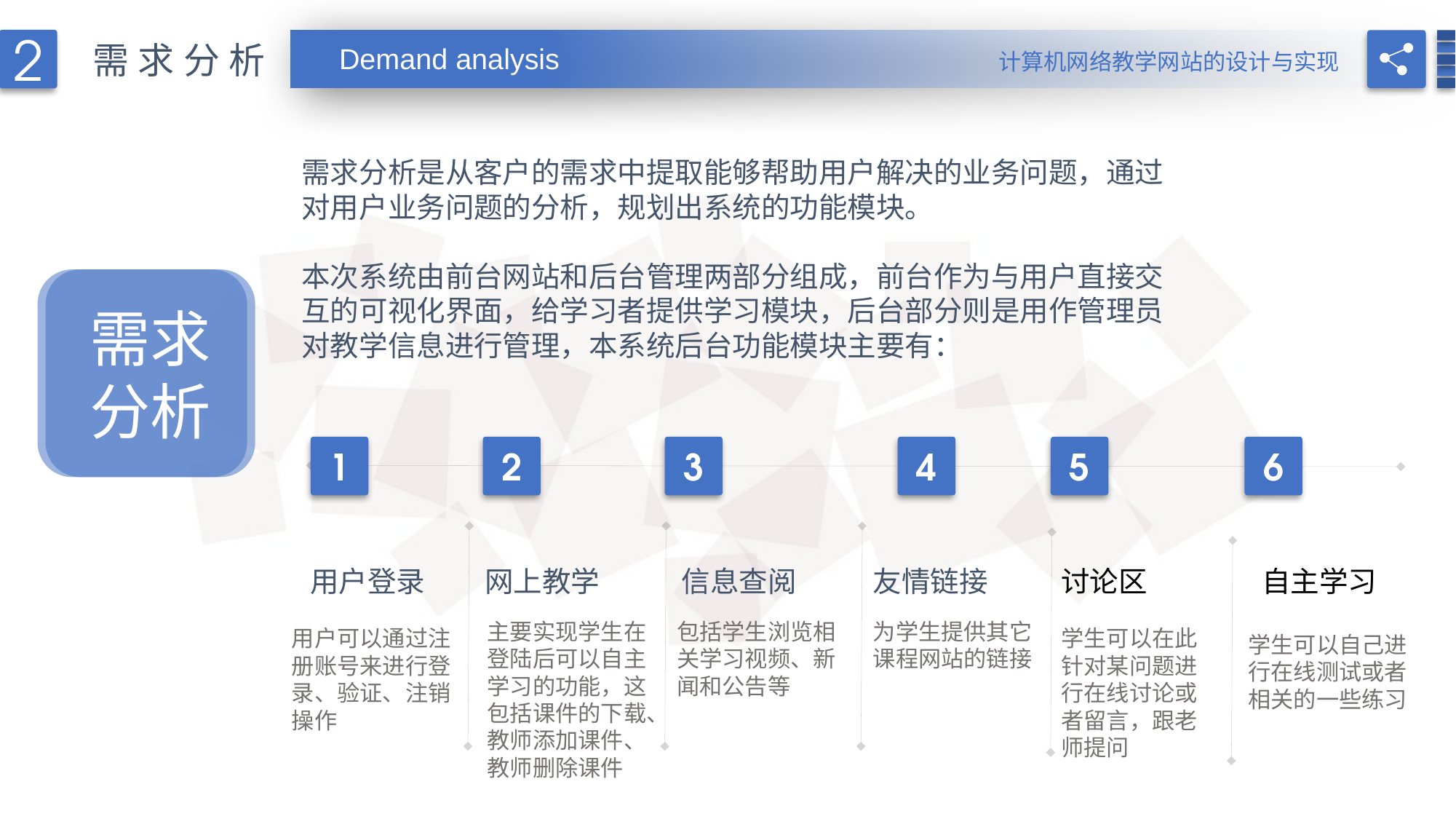

2

计算机网络教学网站的设计与实现

需求分析
Demand analysis
需求分析是从客户的需求中提取能够帮助用户解决的业务问题，通过对用户业务问题的分析，规划出系统的功能模块。

本次系统由前台网站和后台管理两部分组成，前台作为与用户直接交互的可视化界面，给学习者提供学习模块，后台部分则是用作管理员对教学信息进行管理，本系统后台功能模块主要有：

需求分析
1
2
3
4
5
6

用户登录
网上教学
信息查阅
友情链接
讨论区
自主学习
主要实现学生在登陆后可以自主学习的功能，这包括课件的下载、教师添加课件、教师删除课件
包括学生浏览相关学习视频、新闻和公告等
为学生提供其它课程网站的链接
用户可以通过注册账号来进行登录、验证、注销操作
学生可以在此针对某问题进行在线讨论或者留言，跟老师提问
学生可以自己进行在线测试或者相关的一些练习